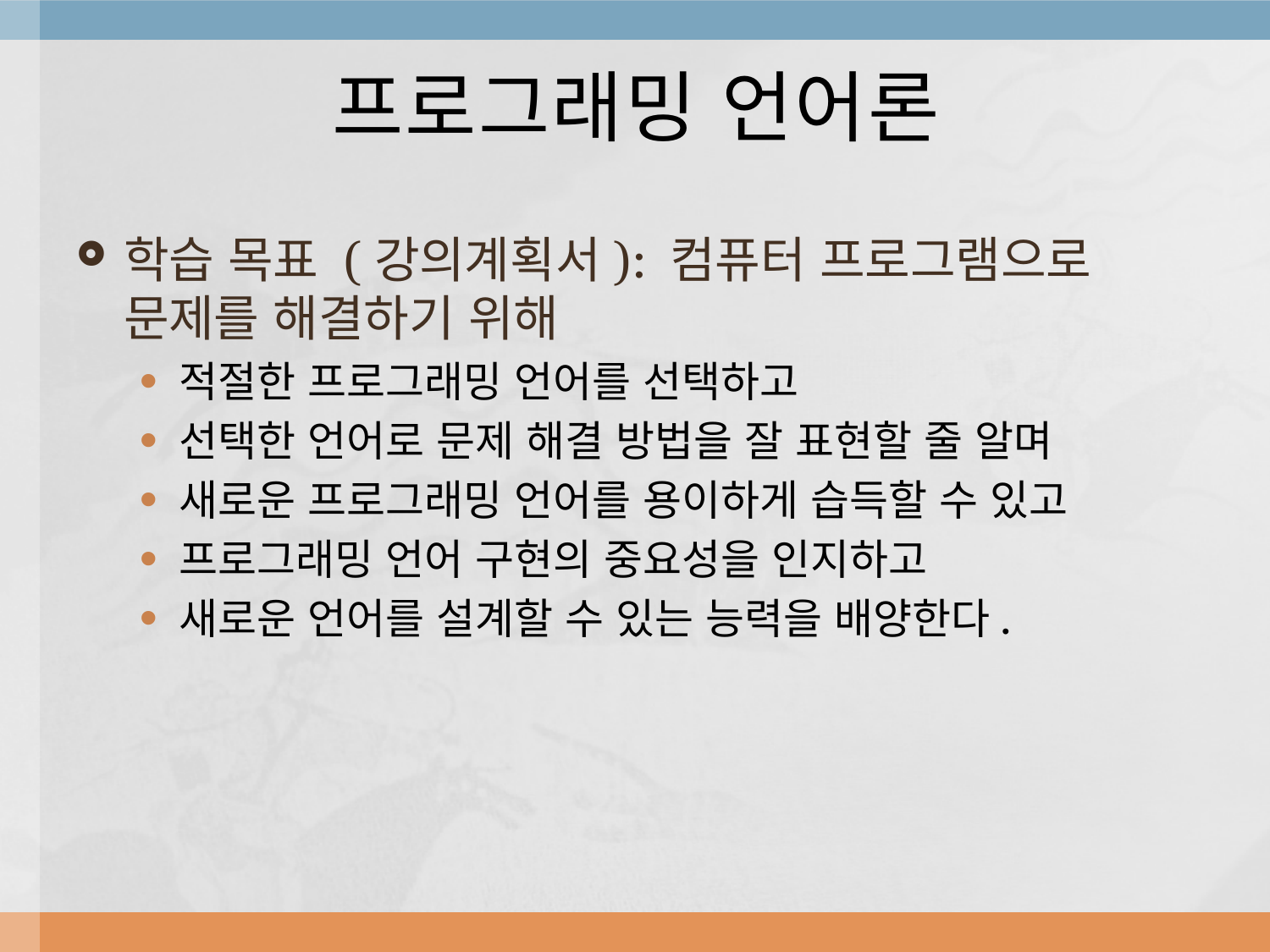

# 프로그래밍 언어론
학습 목표 (강의계획서): 컴퓨터 프로그램으로 문제를 해결하기 위해
적절한 프로그래밍 언어를 선택하고
선택한 언어로 문제 해결 방법을 잘 표현할 줄 알며
새로운 프로그래밍 언어를 용이하게 습득할 수 있고
프로그래밍 언어 구현의 중요성을 인지하고
새로운 언어를 설계할 수 있는 능력을 배양한다.